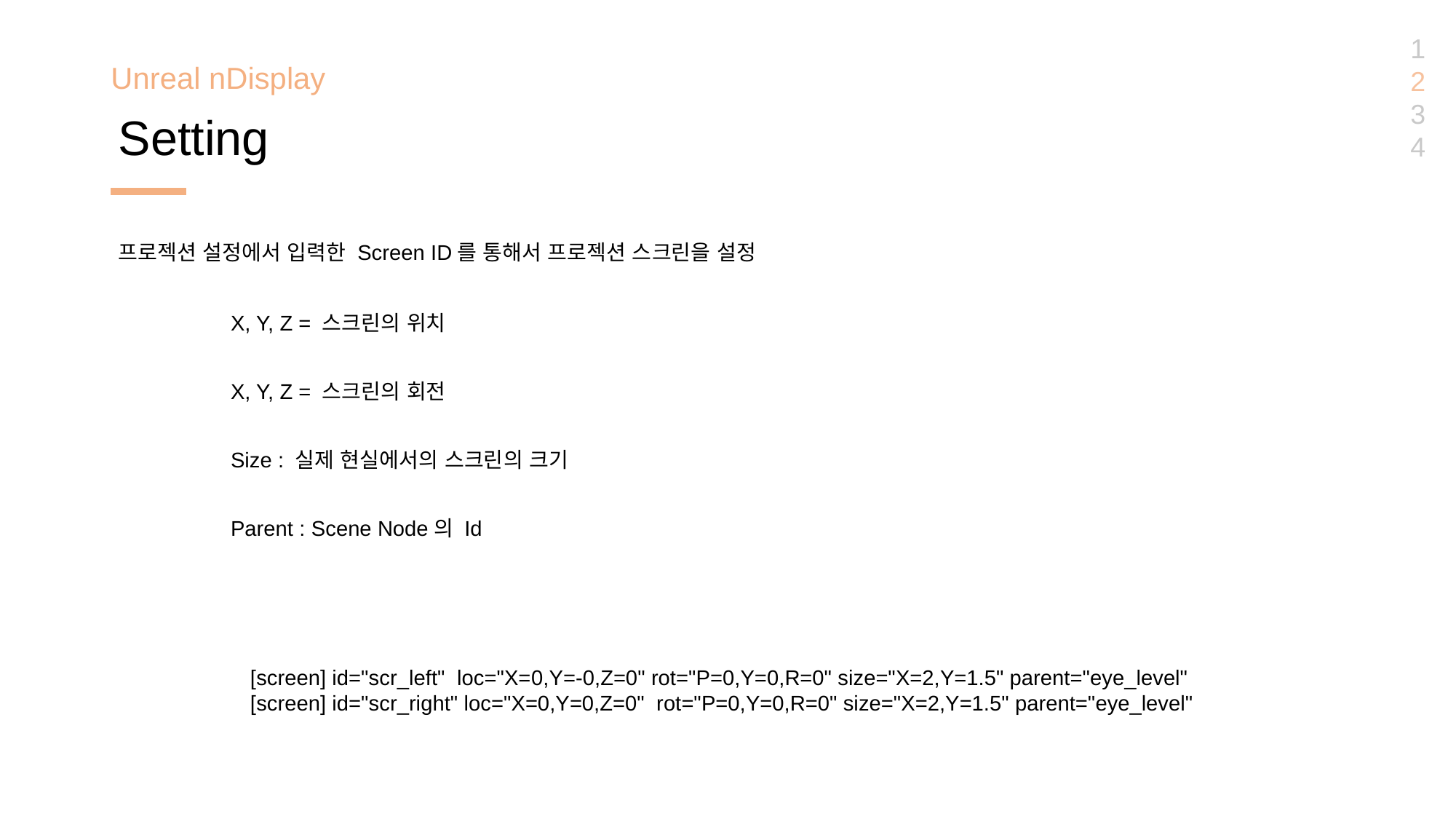

1
2
3
4
Unreal nDisplay
Setting

프로젝션 설정에서 입력한 Screen ID를 통해서 프로젝션 스크린을 설정
X, Y, Z = 스크린의 위치
X, Y, Z = 스크린의 회전
Size : 실제 현실에서의 스크린의 크기
Parent : Scene Node의 Id
[screen] id="scr_left"  loc="X=0,Y=-0,Z=0" rot="P=0,Y=0,R=0" size="X=2,Y=1.5" parent="eye_level"
[screen] id="scr_right" loc="X=0,Y=0,Z=0"  rot="P=0,Y=0,R=0" size="X=2,Y=1.5" parent="eye_level"